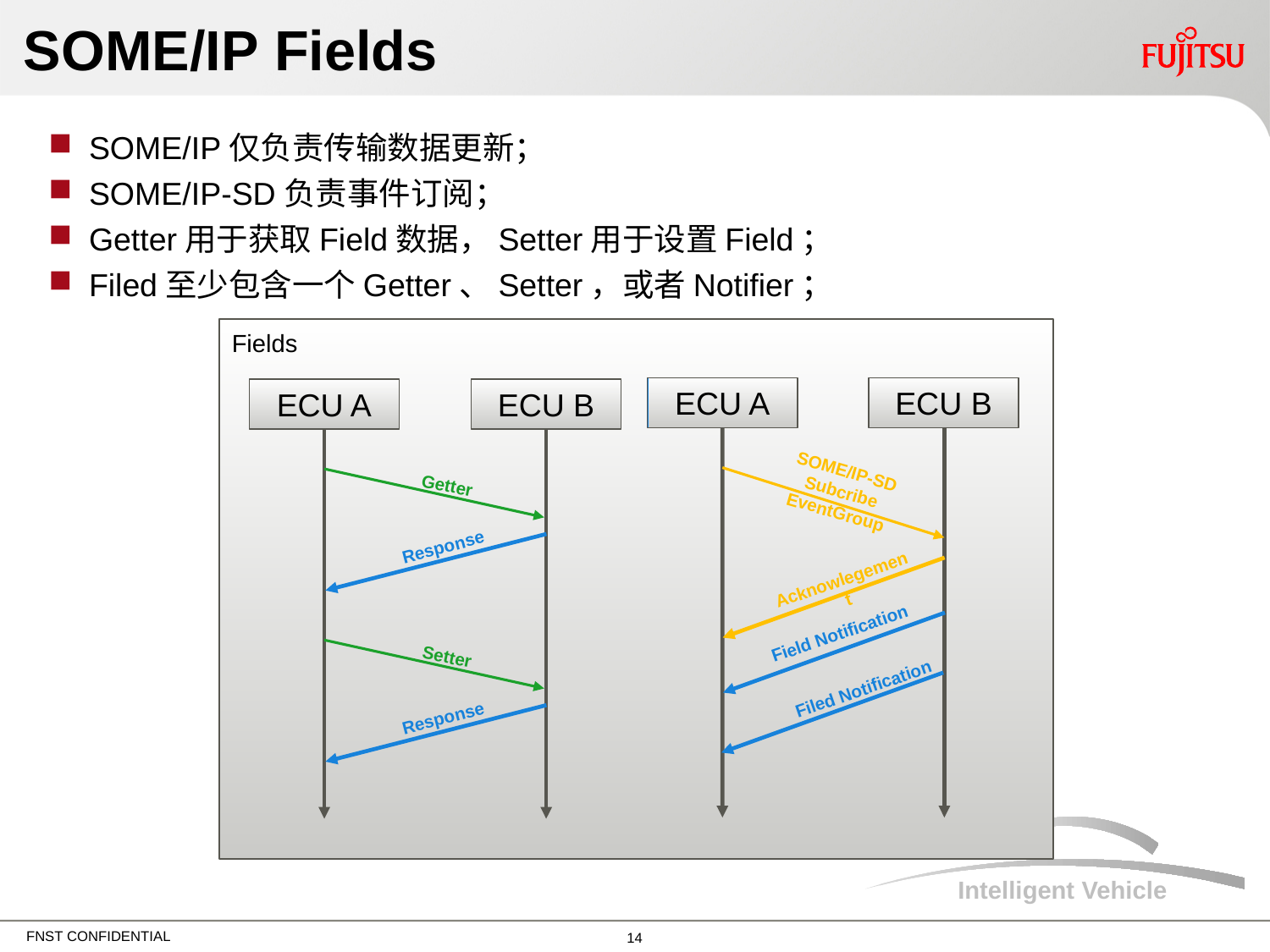

# SOME/IP Fields
SOME/IP仅负责传输数据更新；
SOME/IP-SD负责事件订阅；
Getter用于获取Field数据，Setter用于设置Field；
Filed至少包含一个Getter、Setter，或者Notifier；

Fields
ECU A
ECU B
Getter
Response
ECU A
ECU B
SOME/IP-SD
Subcribe EventGroup
Acknowlegement
Field Notification
Setter
Filed Notification
Response
14